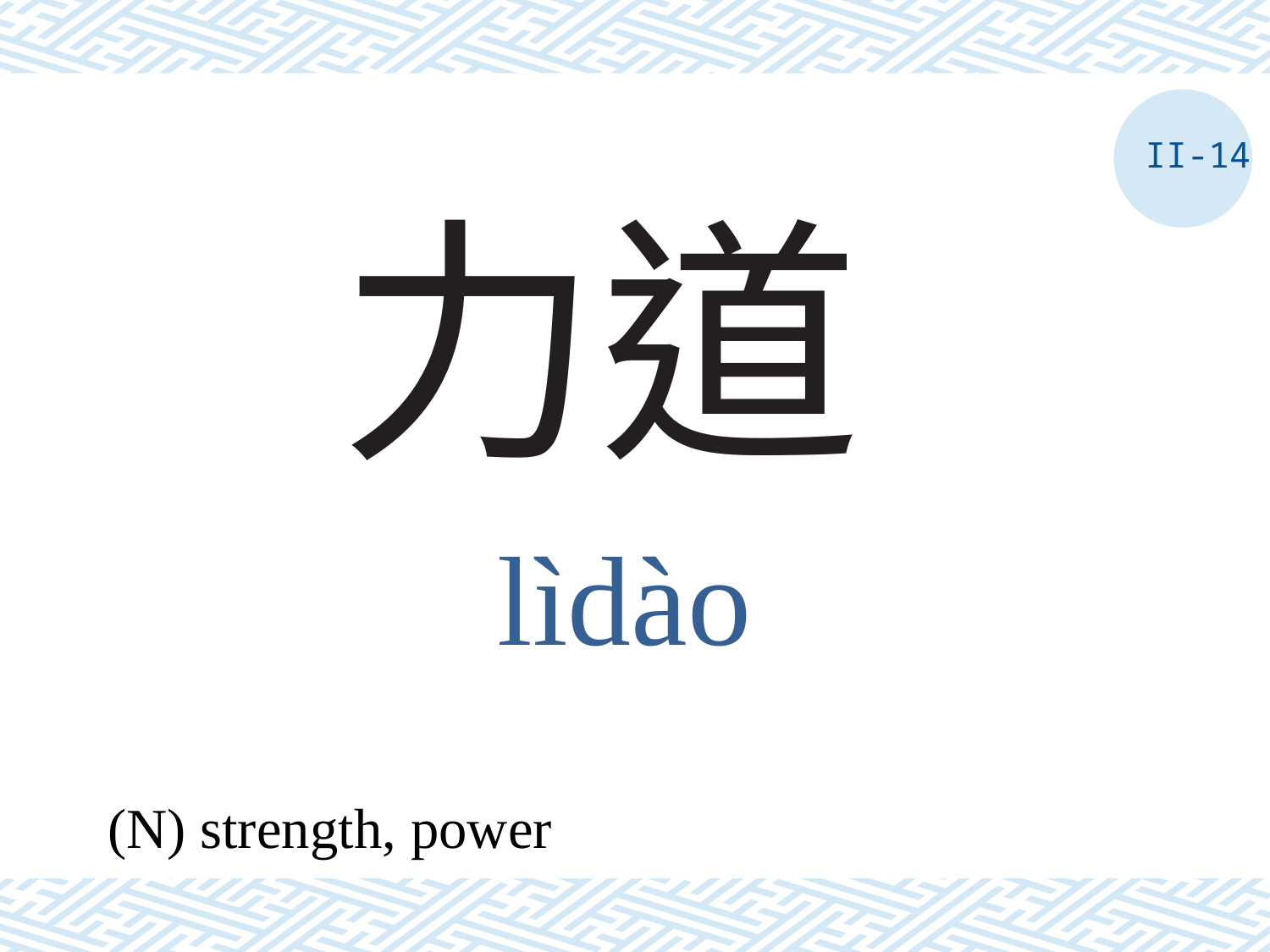

II-14

# 力道
lìdào
(N) strength, power